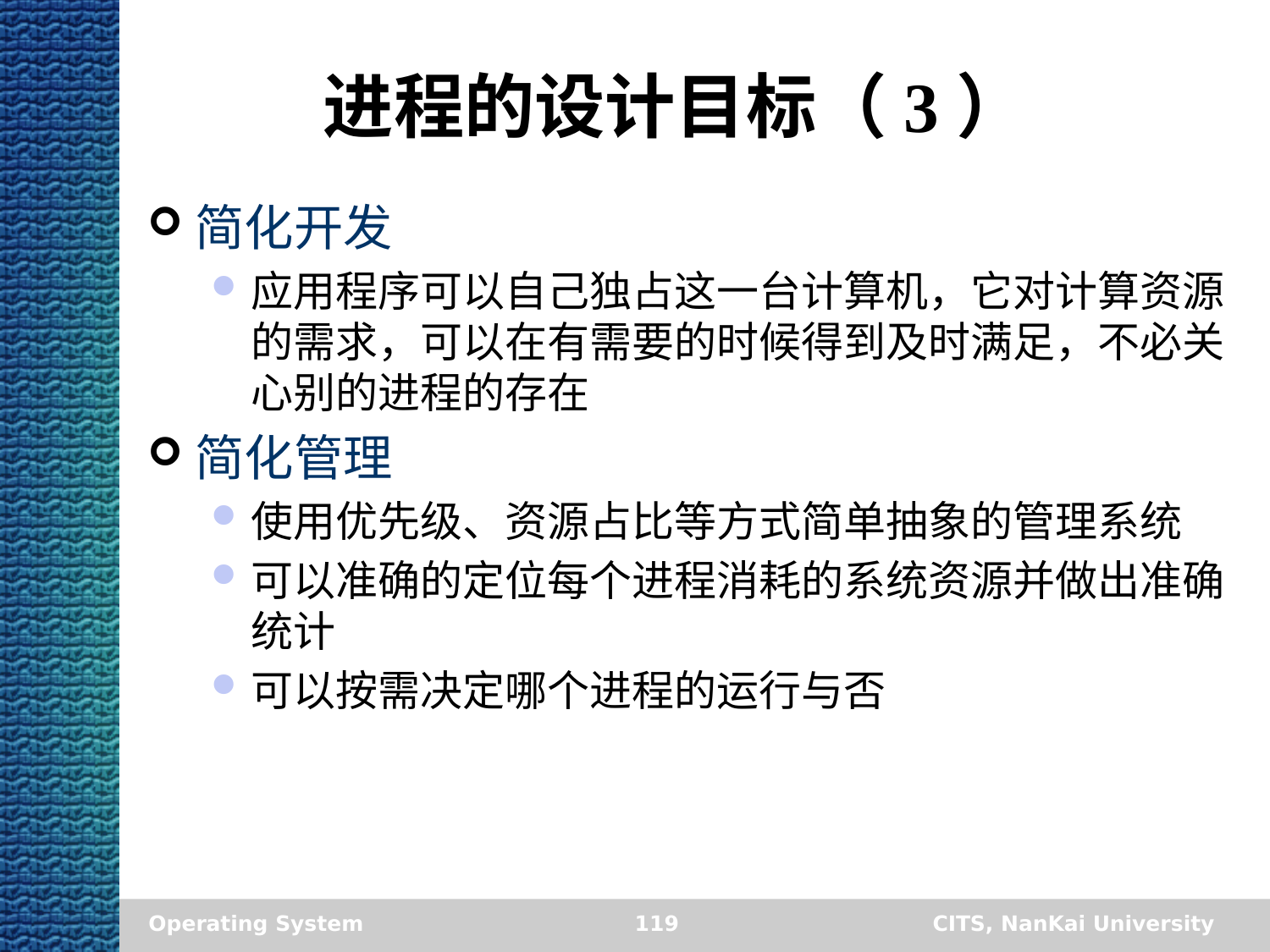

# 进程的设计目标（3）
简化开发
应用程序可以自己独占这一台计算机，它对计算资源的需求，可以在有需要的时候得到及时满足，不必关心别的进程的存在
简化管理
使用优先级、资源占比等方式简单抽象的管理系统
可以准确的定位每个进程消耗的系统资源并做出准确统计
可以按需决定哪个进程的运行与否

Operating System
119
CITS, NanKai University